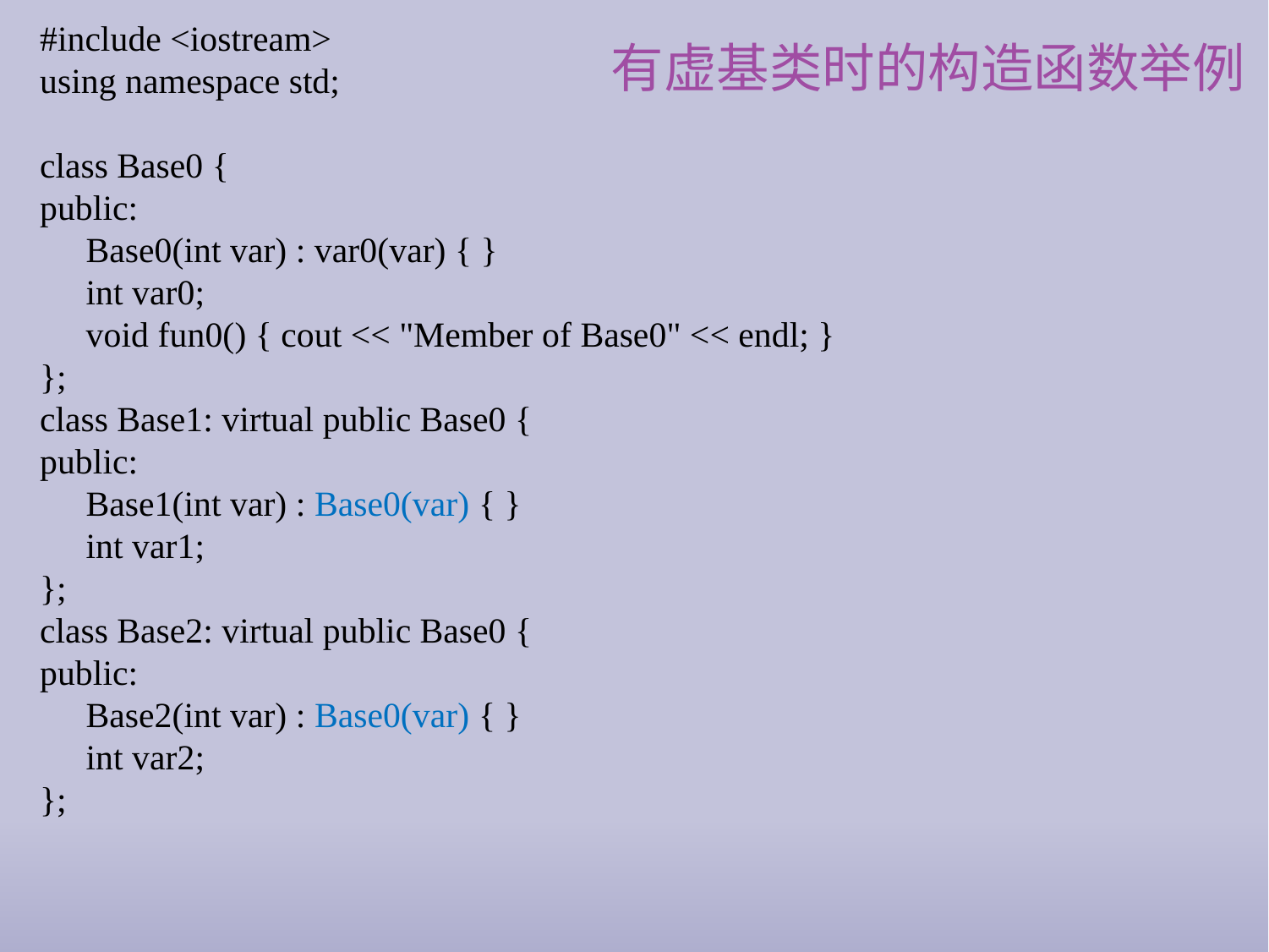

# 有虚基类时的构造函数举例
#include <iostream>
using namespace std;

class Base0 {
public:
	Base0(int var) : var0(var) { }
	int var0;
	void fun0() { cout << "Member of Base0" << endl; }
};
class Base1: virtual public Base0 {
public:
	Base1(int var) : Base0(var) { }
	int var1;
};
class Base2: virtual public Base0 {
public:
	Base2(int var) : Base0(var) { }
	int var2;
};